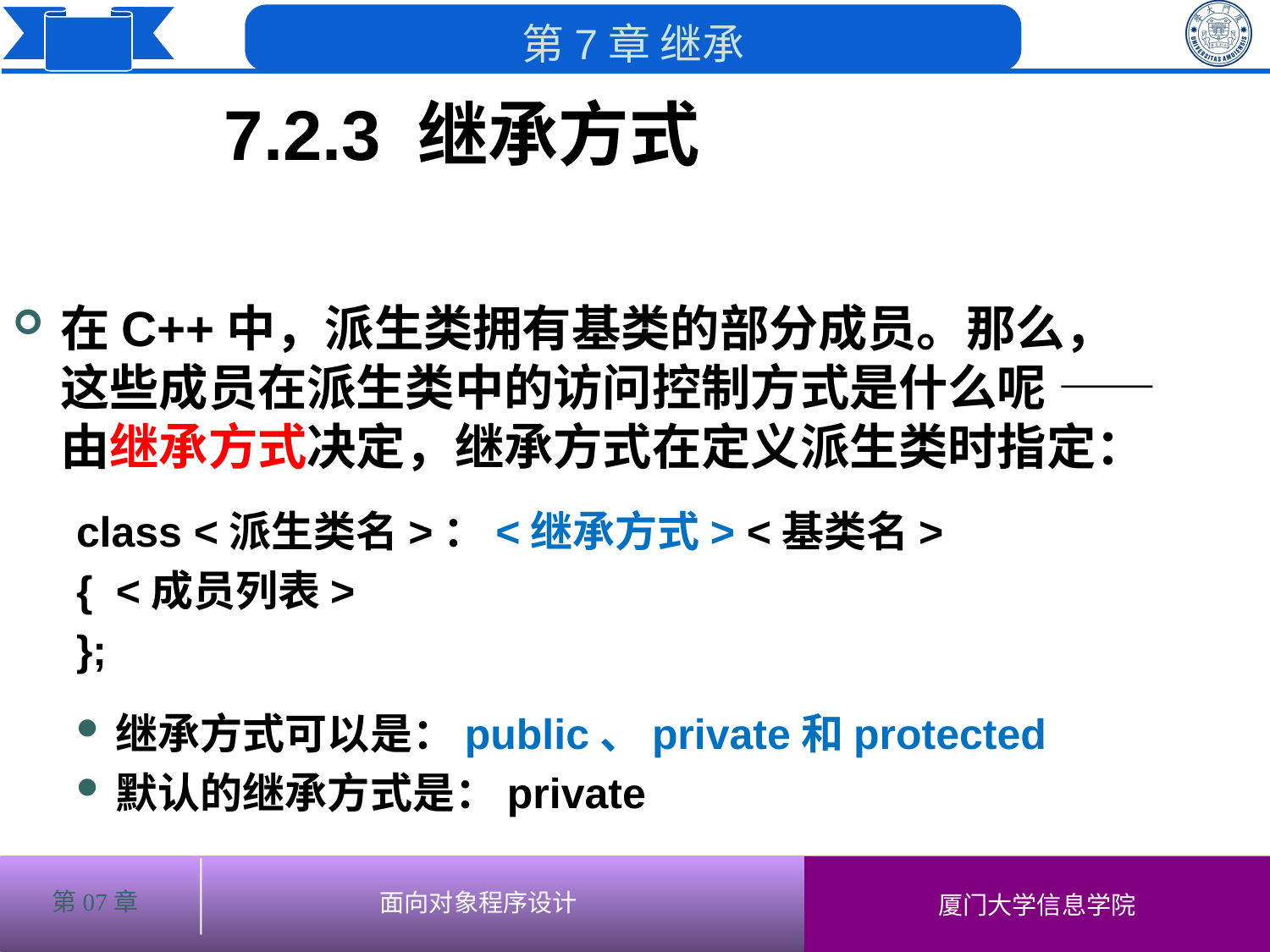

7.2.3 继承方式
在C++中，派生类拥有基类的部分成员。那么，这些成员在派生类中的访问控制方式是什么呢 ——由继承方式决定，继承方式在定义派生类时指定：
class <派生类名>：<继承方式> <基类名>
{	<成员列表>
};

继承方式可以是：public、private和protected
默认的继承方式是：private
16